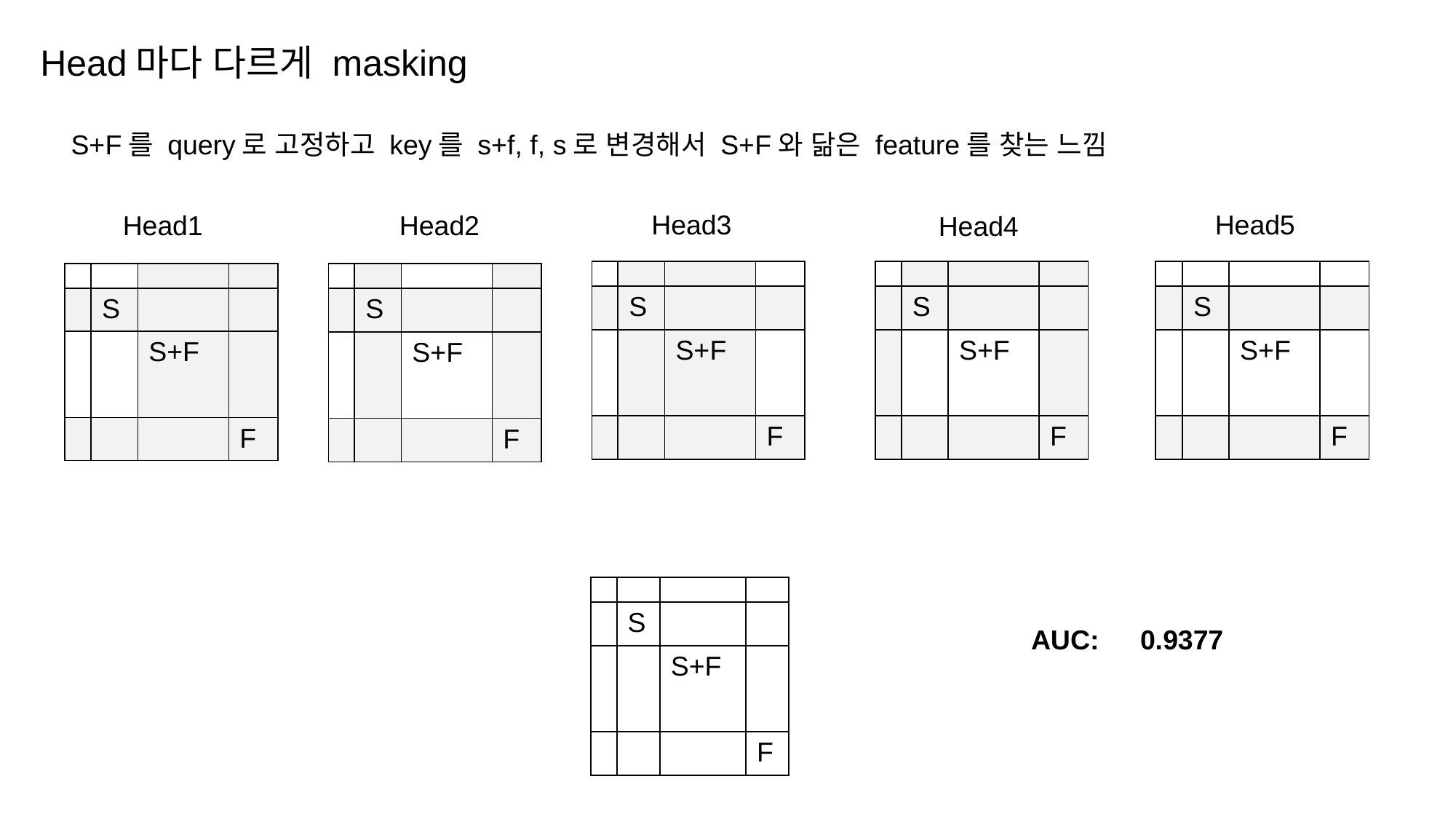

# Head마다 다르게 masking
S+F를 query로 고정하고 key를 s+f, f, s로 변경해서 S+F와 닮은 feature를 찾는 느낌
Head3
Head5
Head1
Head2
Head4
|  |  |  |  |
| --- | --- | --- | --- |
|  | S |  |  |
|  |  | S+F |  |
|  |  |  | F |
|  |  |  |  |
| --- | --- | --- | --- |
|  | S |  |  |
|  |  | S+F |  |
|  |  |  | F |
|  |  |  |  |
| --- | --- | --- | --- |
|  | S |  |  |
|  |  | S+F |  |
|  |  |  | F |
|  |  |  |  |
| --- | --- | --- | --- |
|  | S |  |  |
|  |  | S+F |  |
|  |  |  | F |
|  |  |  |  |
| --- | --- | --- | --- |
|  | S |  |  |
|  |  | S+F |  |
|  |  |  | F |
|  |  |  |  |
| --- | --- | --- | --- |
|  | S |  |  |
|  |  | S+F |  |
|  |  |  | F |
AUC:	0.9377

3